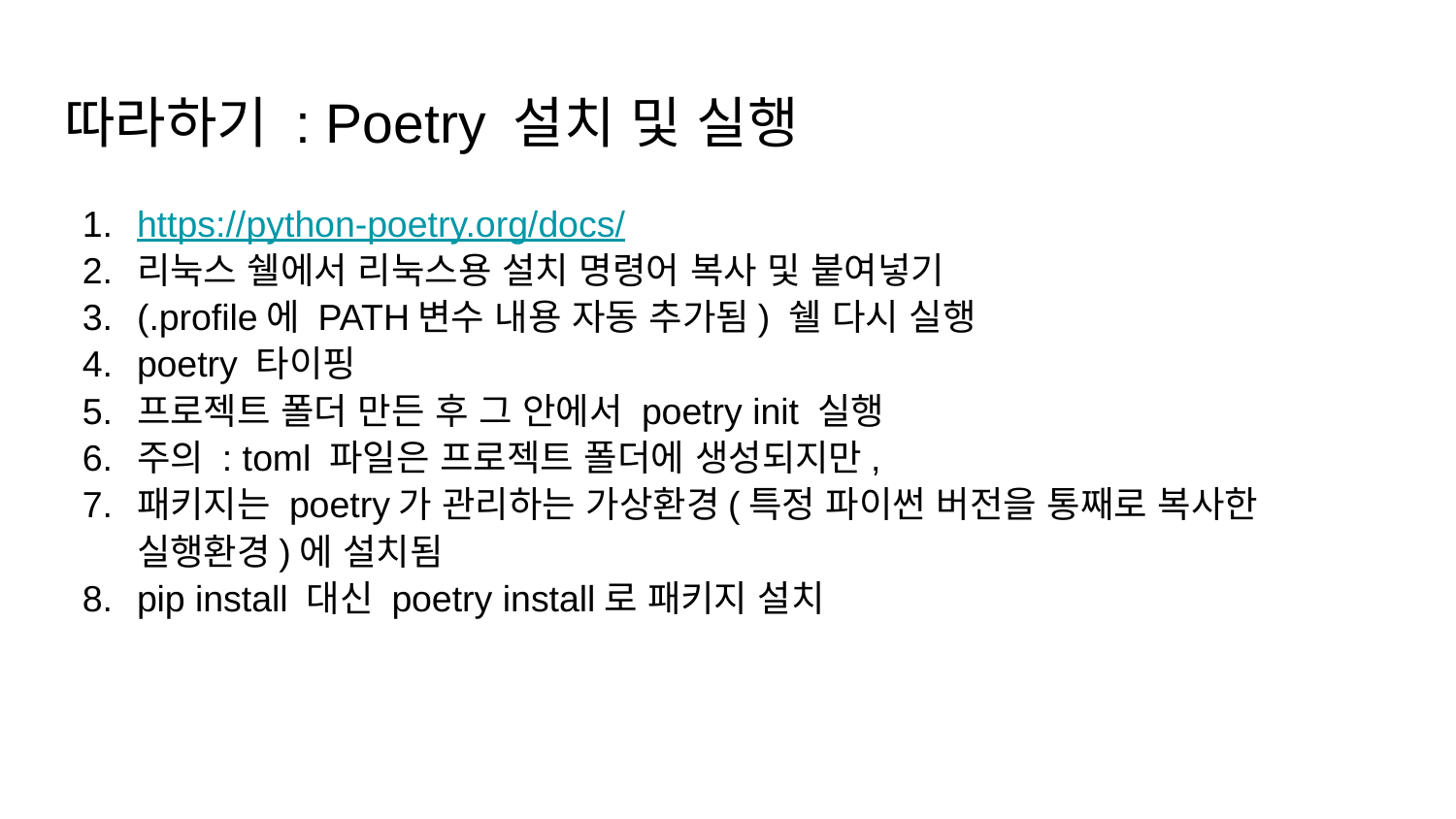

# 따라하기 : Poetry 설치 및 실행
https://python-poetry.org/docs/
리눅스 쉘에서 리눅스용 설치 명령어 복사 및 붙여넣기
(.profile에 PATH변수 내용 자동 추가됨) 쉘 다시 실행
poetry 타이핑
프로젝트 폴더 만든 후 그 안에서 poetry init 실행
주의 : toml 파일은 프로젝트 폴더에 생성되지만,
패키지는 poetry가 관리하는 가상환경(특정 파이썬 버전을 통째로 복사한 실행환경)에 설치됨
pip install 대신 poetry install로 패키지 설치